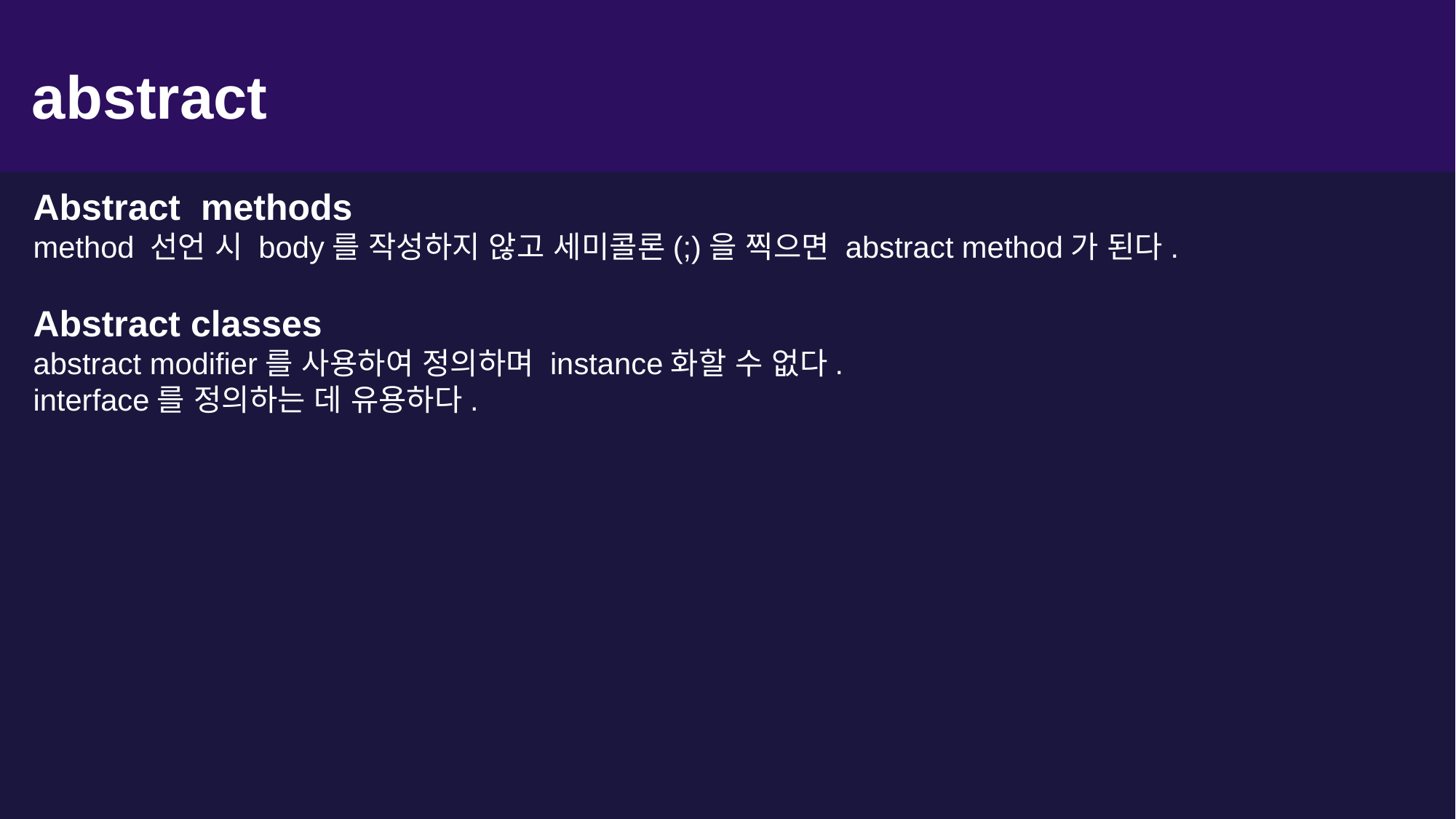

abstract​
Abstract  methods
method 선언 시 body를 작성하지 않고 세미콜론(;)을 찍으면 abstract method가 된다.

Abstract classes
abstract modifier를 사용하여 정의하며 instance화할 수 없다.
interface를 정의하는 데 유용하다.